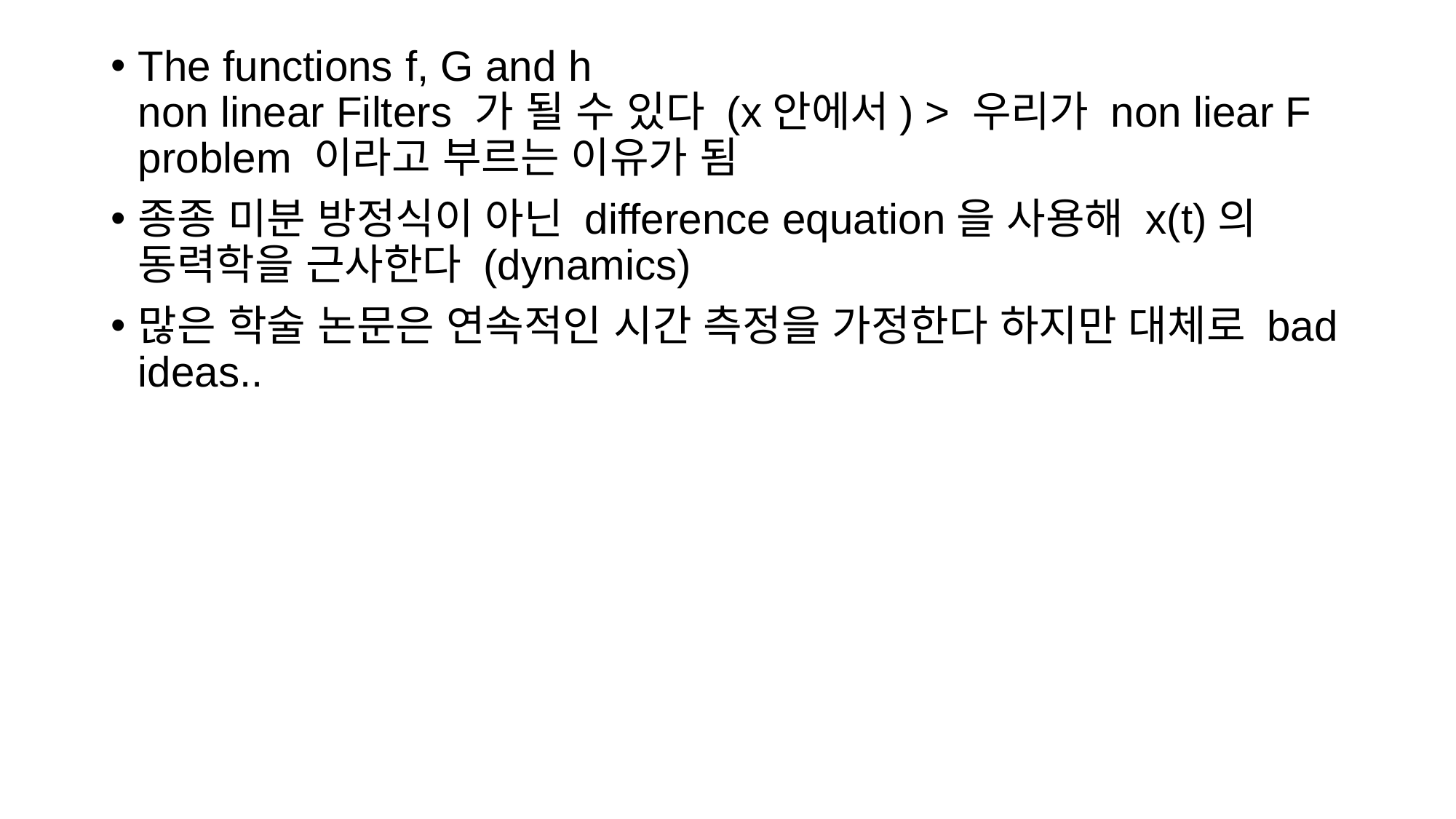

The functions f, G and h
non linear Filters 가 될 수 있다 (x안에서) > 우리가 non liear F problem 이라고 부르는 이유가 됨
종종 미분 방정식이 아닌 difference equation을 사용해 x(t)의 동력학을 근사한다 (dynamics)
많은 학술 논문은 연속적인 시간 측정을 가정한다 하지만 대체로 bad ideas..